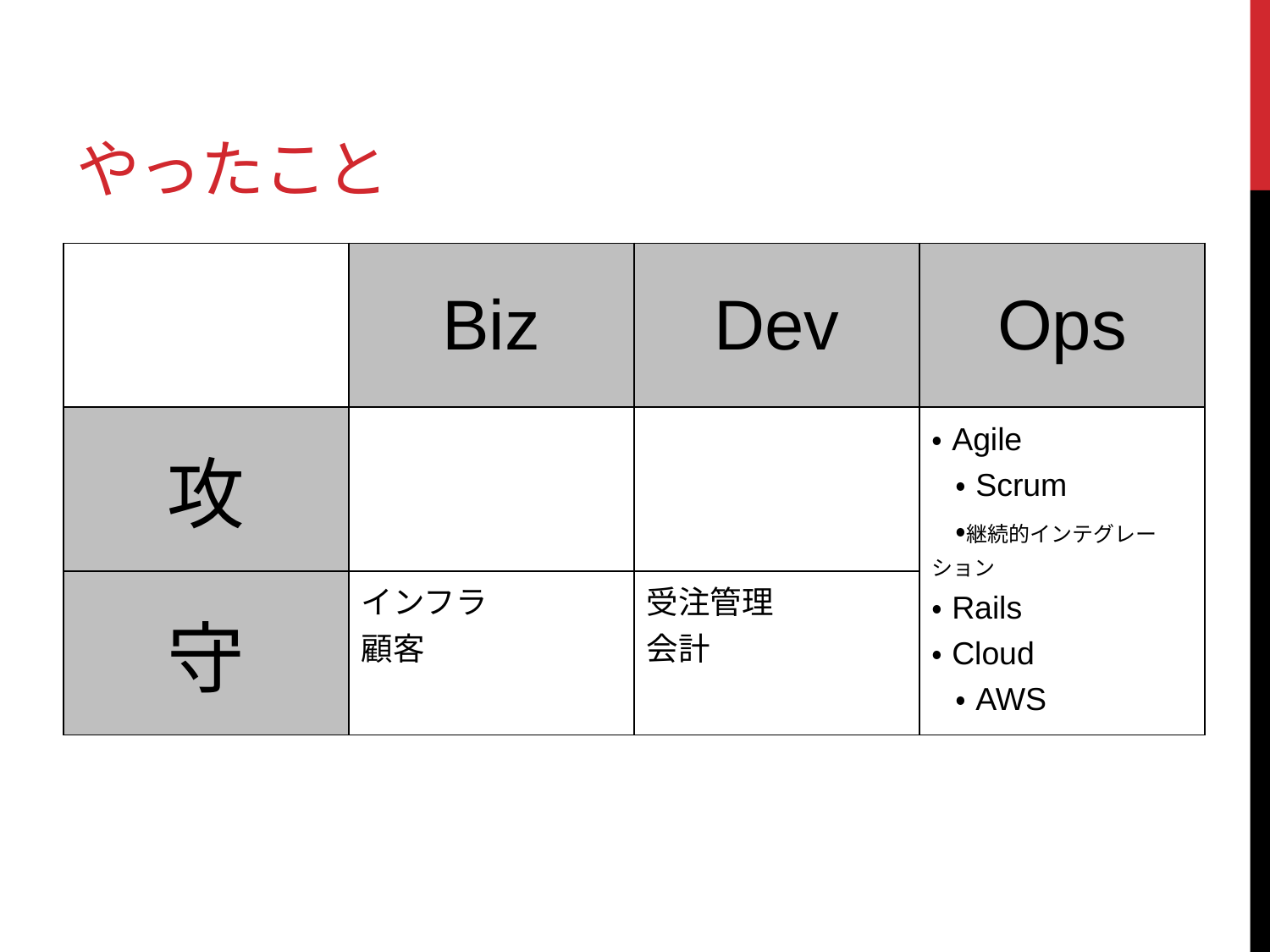

# やったこと
|  | Biz | Dev | Ops |
| --- | --- | --- | --- |
| 攻 |  |  | ・Agile ・Scrum ・継続的インテグレーション ・Rails ・Cloud ・AWS |
| 守 | インフラ 顧客 | 受注管理 会計 |  |